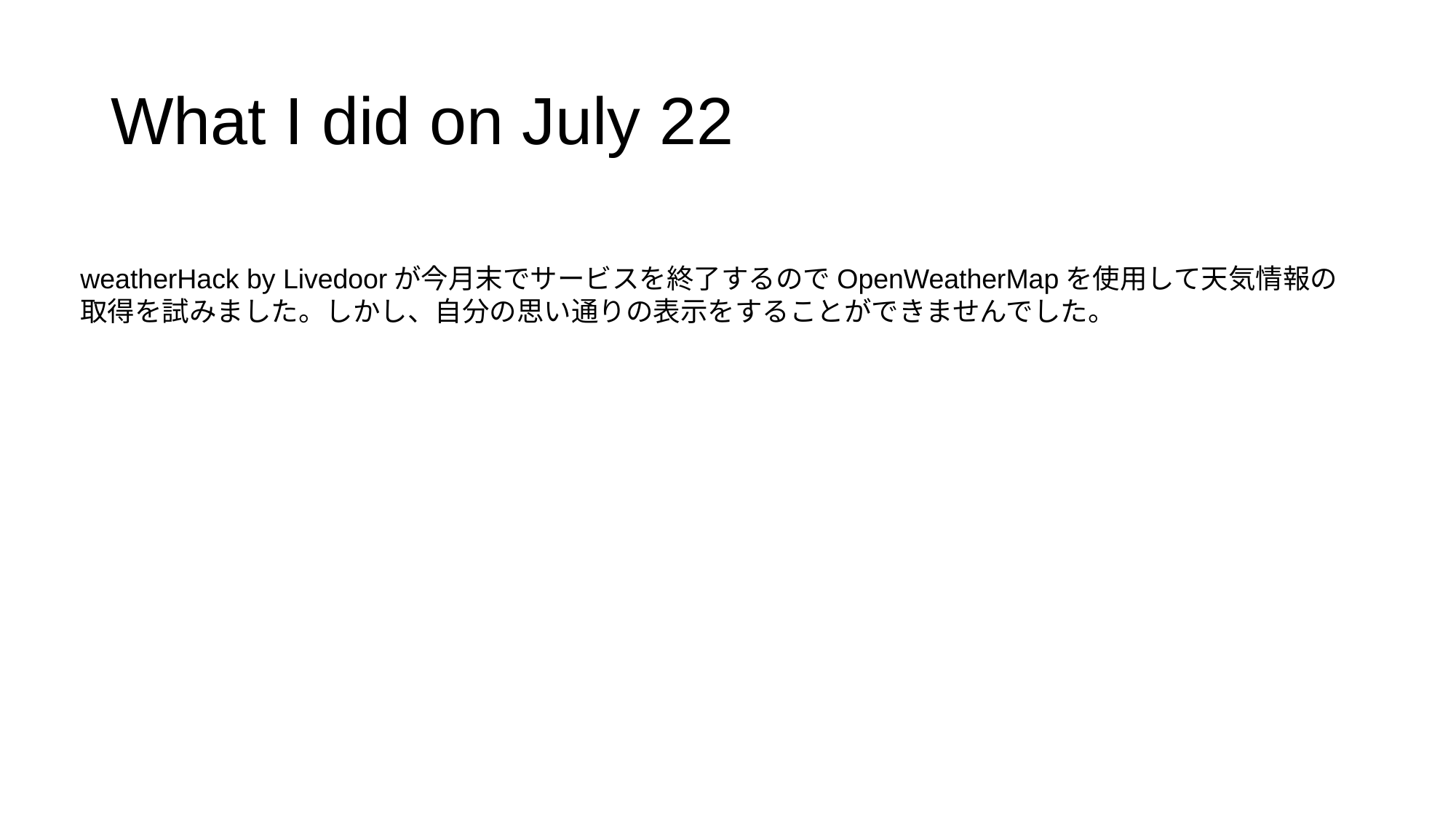

# What I did on July 22
weatherHack by Livedoorが今月末でサービスを終了するのでOpenWeatherMapを使用して天気情報の
取得を試みました。しかし、自分の思い通りの表示をすることができませんでした。